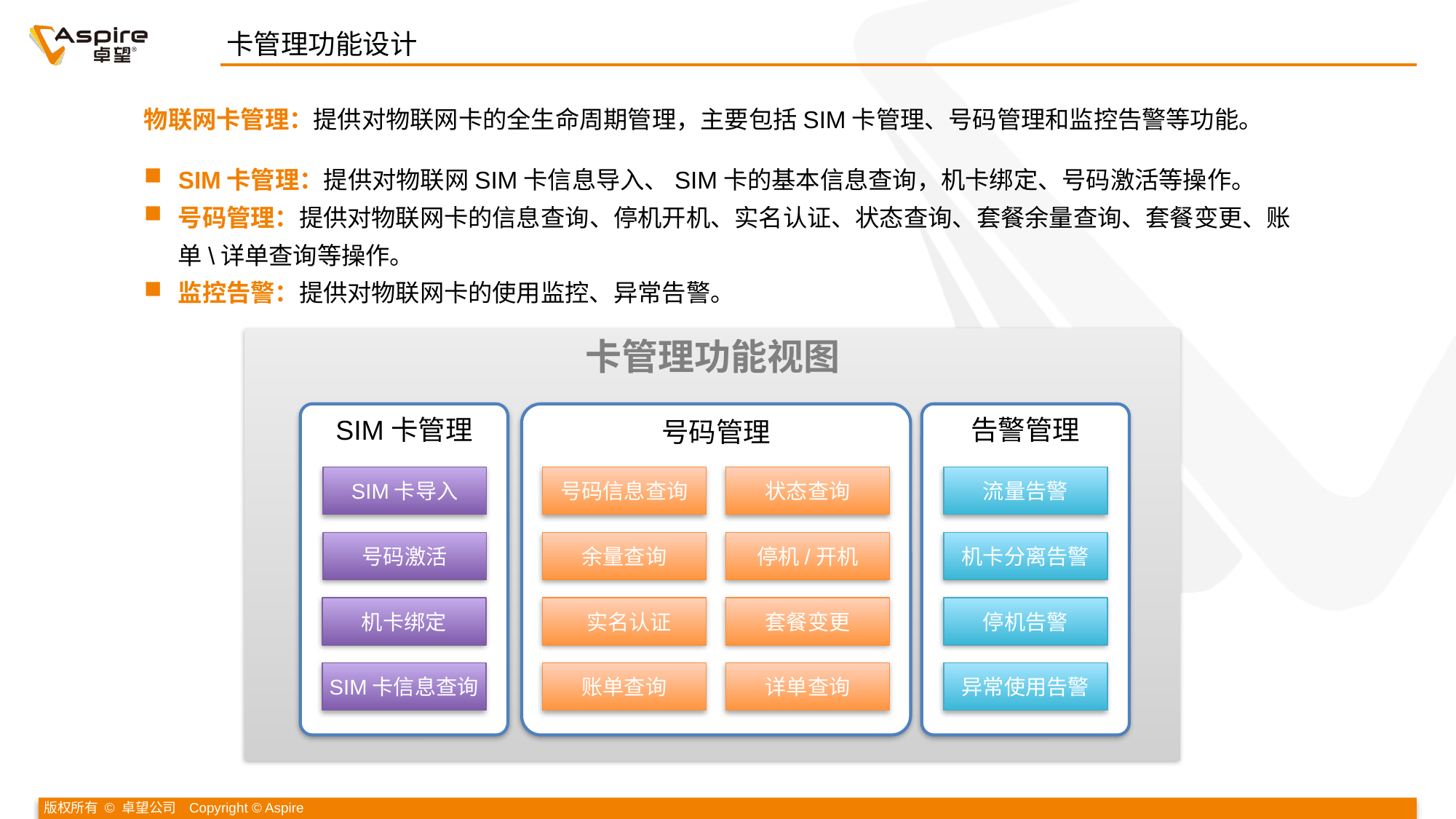

卡管理功能设计
物联网卡管理：提供对物联网卡的全生命周期管理，主要包括SIM卡管理、号码管理和监控告警等功能。
SIM卡管理：提供对物联网SIM卡信息导入、SIM卡的基本信息查询，机卡绑定、号码激活等操作。
号码管理：提供对物联网卡的信息查询、停机开机、实名认证、状态查询、套餐余量查询、套餐变更、账单\详单查询等操作。
监控告警：提供对物联网卡的使用监控、异常告警。
卡管理功能视图
SIM卡管理
号码管理
告警管理
SIM卡导入
号码信息查询
状态查询
流量告警
号码激活
余量查询
停机/开机
机卡分离告警
机卡绑定
 实名认证
套餐变更
停机告警
SIM卡信息查询
账单查询
详单查询
异常使用告警